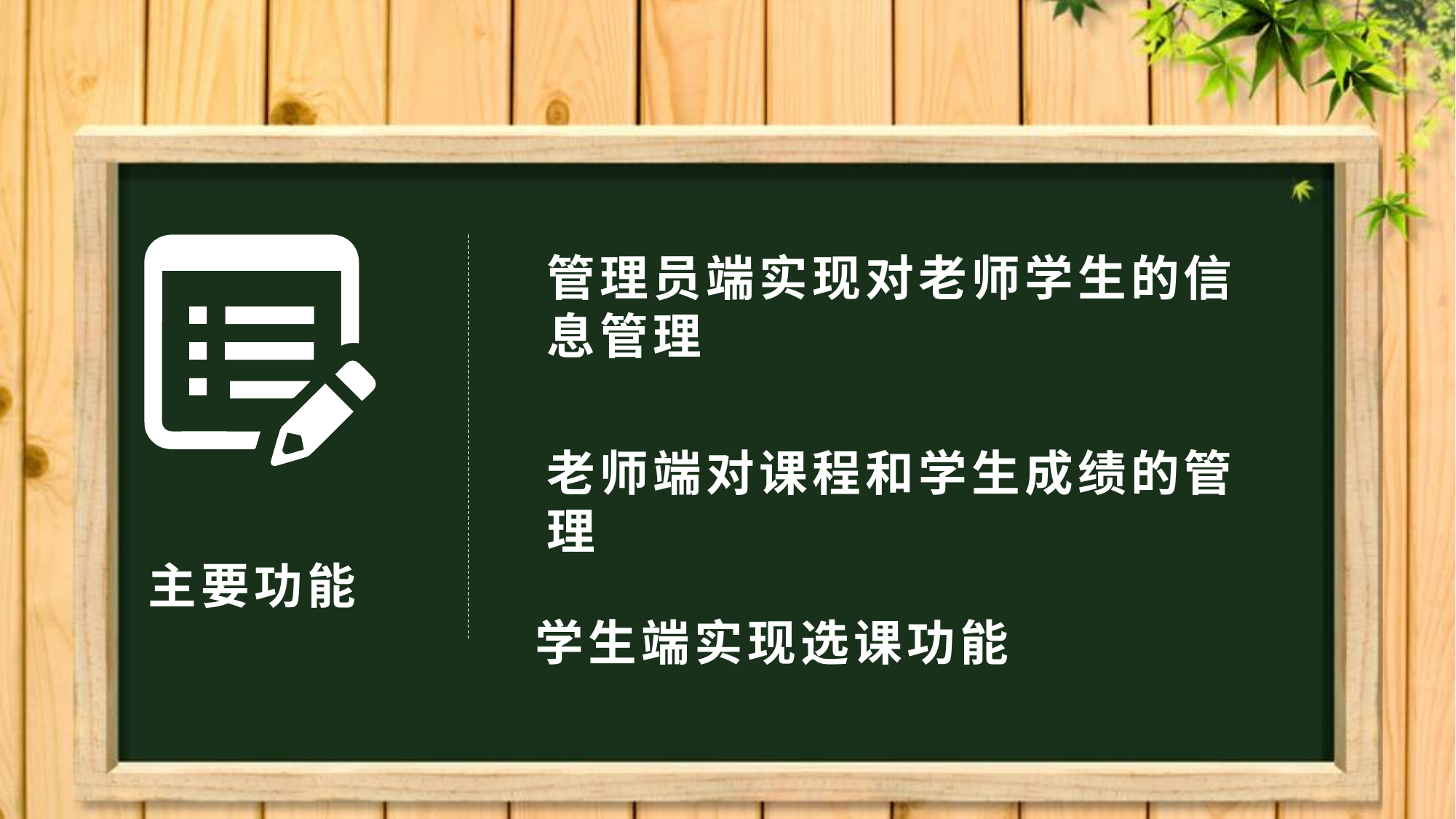

管理员端实现对老师学生的信息管理
老师端对课程和学生成绩的管理

主要功能
学生端实现选课功能